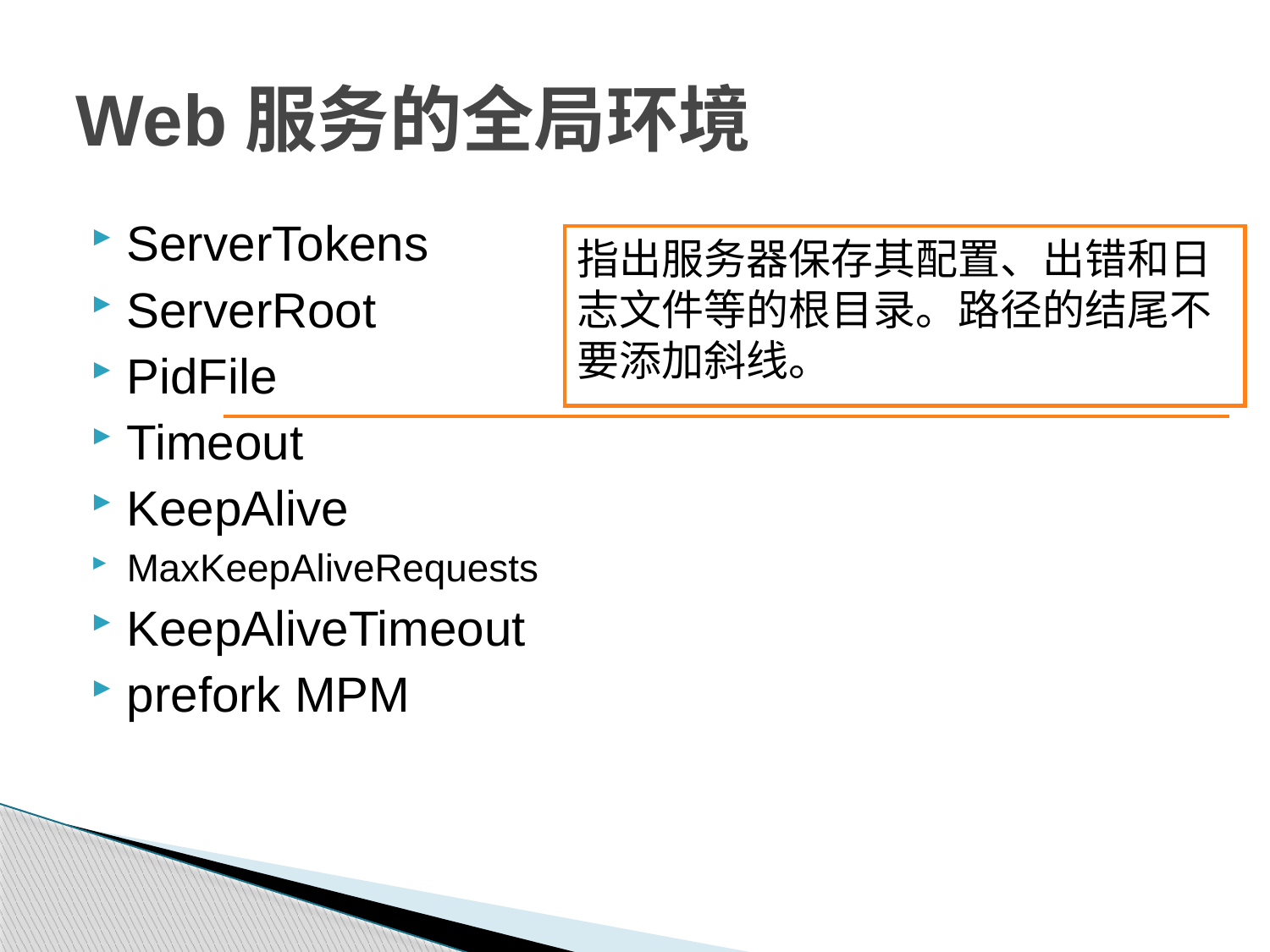

# Web服务的全局环境
ServerTokens
ServerRoot
PidFile
Timeout
KeepAlive
MaxKeepAliveRequests
KeepAliveTimeout
prefork MPM
指出服务器保存其配置、出错和日志文件等的根目录。路径的结尾不要添加斜线。